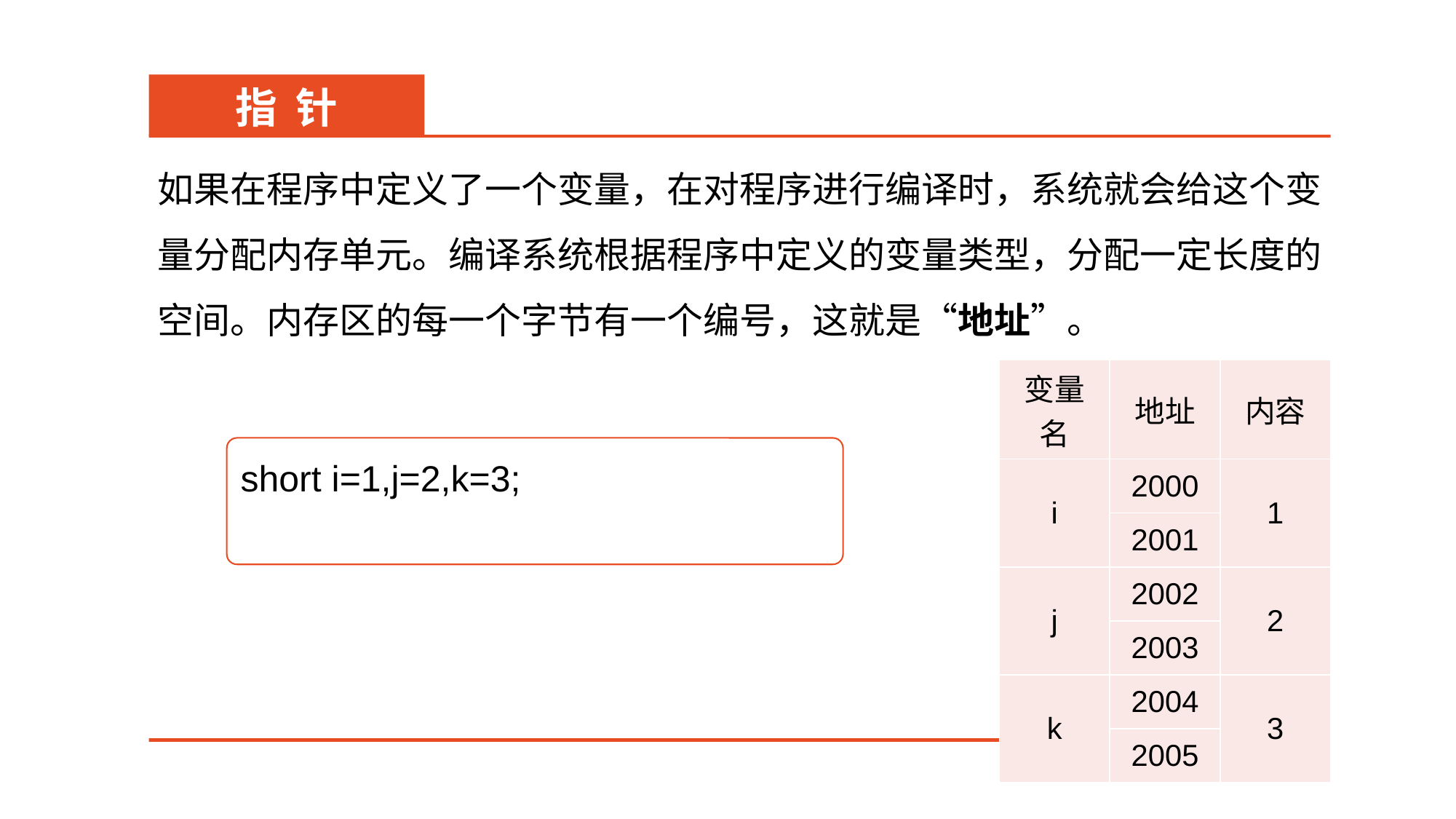

指  针
如果在程序中定义了一个变量，在对程序进行编译时，系统就会给这个变量分配内存单元。编译系统根据程序中定义的变量类型，分配一定长度的空间。内存区的每一个字节有一个编号，这就是“地址”。
| 变量名 | 地址 | 内容 |
| --- | --- | --- |
| i | 2000 | 1 |
|  | 2001 |  |
| j | 2002 | 2 |
|  | 2003 |  |
| k | 2004 | 3 |
|  | 2005 |  |
short i=1,j=2,k=3;